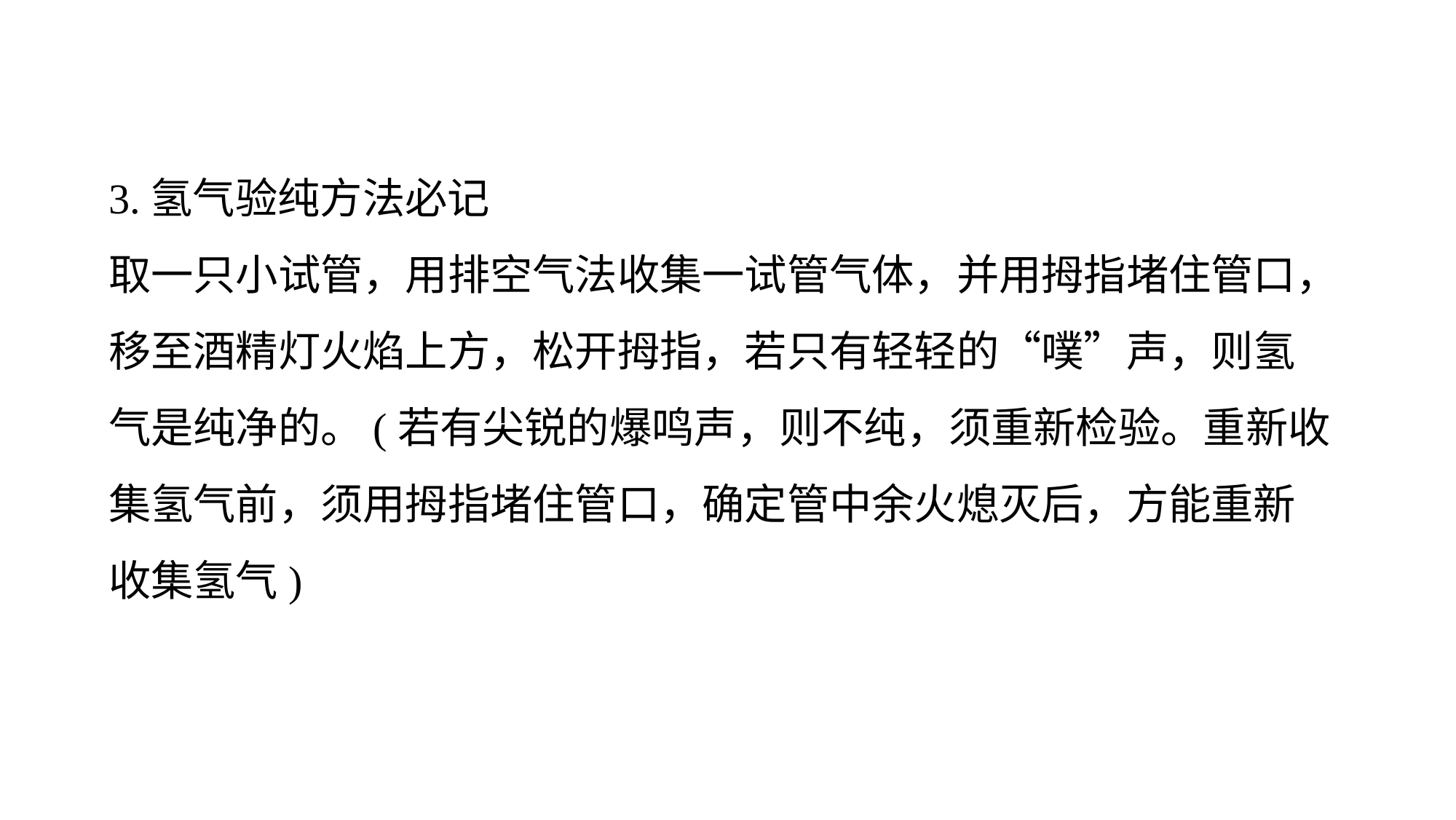

3.氢气验纯方法必记
取一只小试管，用排空气法收集一试管气体，并用拇指堵住管口，移至酒精灯火焰上方，松开拇指，若只有轻轻的“噗”声，则氢气是纯净的。(若有尖锐的爆鸣声，则不纯，须重新检验。重新收集氢气前，须用拇指堵住管口，确定管中余火熄灭后，方能重新收集氢气)